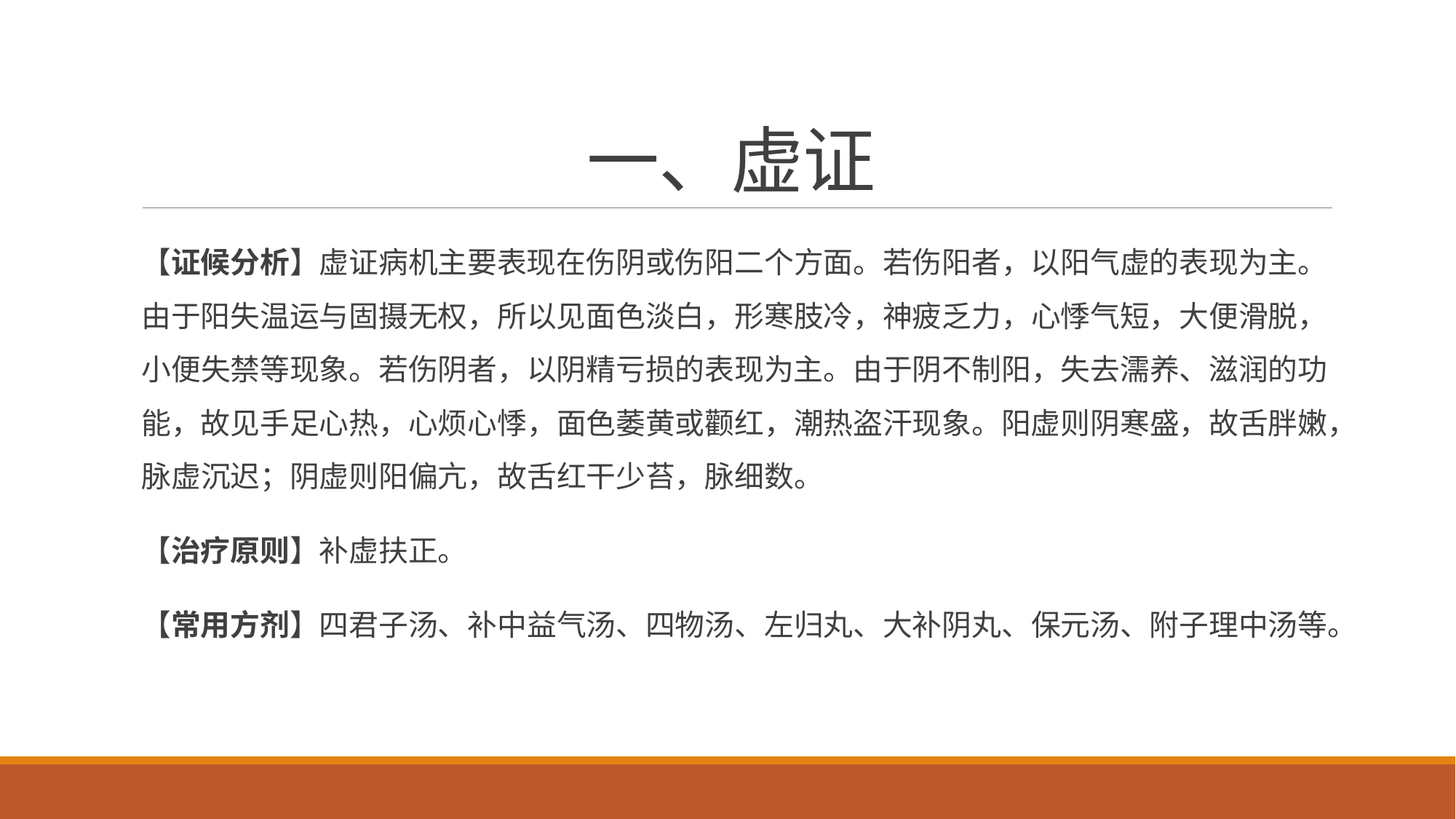

# 一、虚证
【证候分析】虚证病机主要表现在伤阴或伤阳二个方面。若伤阳者，以阳气虚的表现为主。由于阳失温运与固摄无权，所以见面色淡白，形寒肢冷，神疲乏力，心悸气短，大便滑脱，小便失禁等现象。若伤阴者，以阴精亏损的表现为主。由于阴不制阳，失去濡养、滋润的功能，故见手足心热，心烦心悸，面色萎黄或颧红，潮热盗汗现象。阳虚则阴寒盛，故舌胖嫩，脉虚沉迟；阴虚则阳偏亢，故舌红干少苔，脉细数。
【治疗原则】补虚扶正。
【常用方剂】四君子汤、补中益气汤、四物汤、左归丸、大补阴丸、保元汤、附子理中汤等。